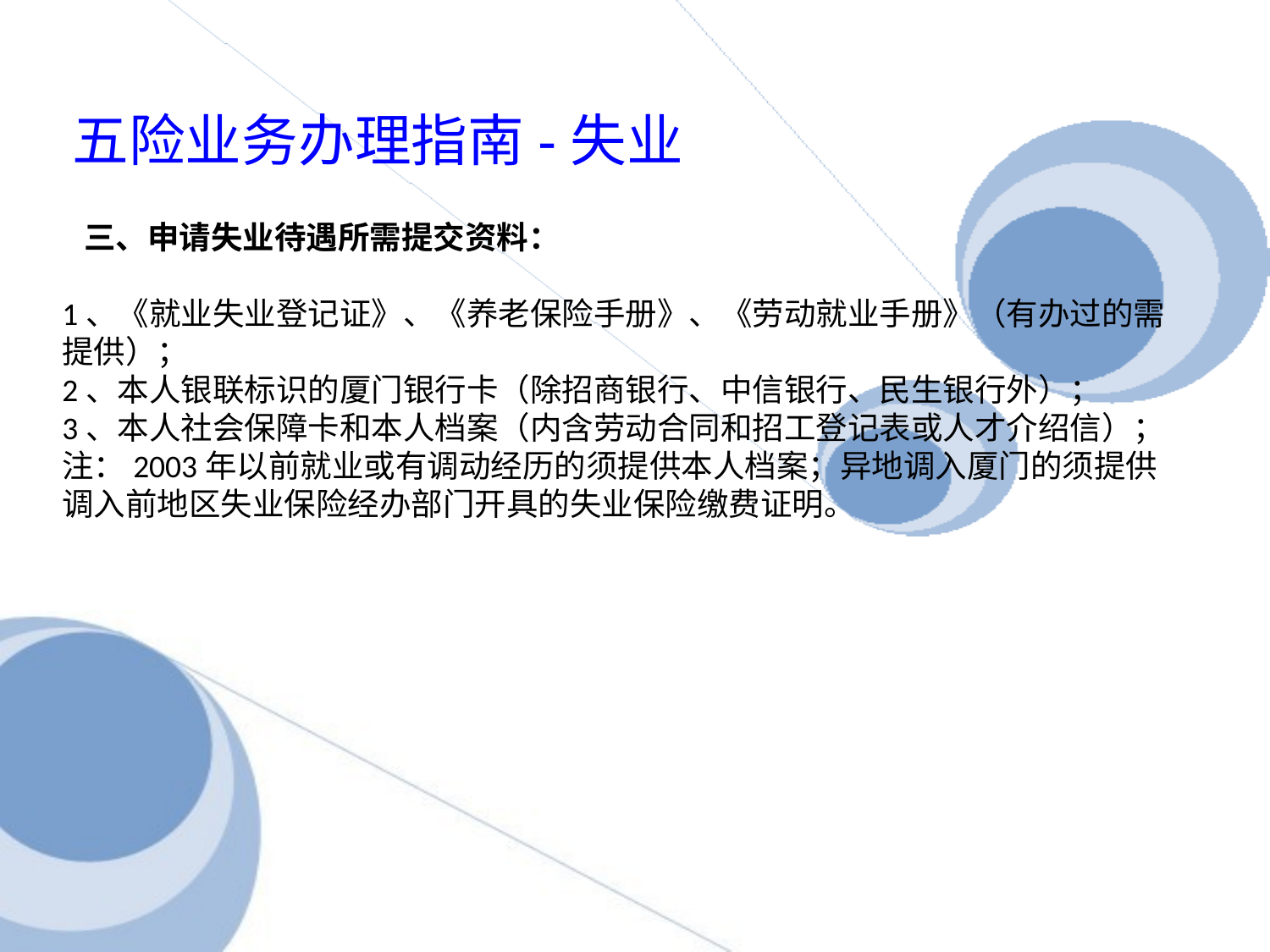

# 五险业务办理指南-失业

  三、申请失业待遇所需提交资料：

1、《就业失业登记证》、《养老保险手册》、《劳动就业手册》（有办过的需提供）；
2、本人银联标识的厦门银行卡（除招商银行、中信银行、民生银行外）；
3、本人社会保障卡和本人档案（内含劳动合同和招工登记表或人才介绍信）；
注：2003年以前就业或有调动经历的须提供本人档案；异地调入厦门的须提供调入前地区失业保险经办部门开具的失业保险缴费证明。